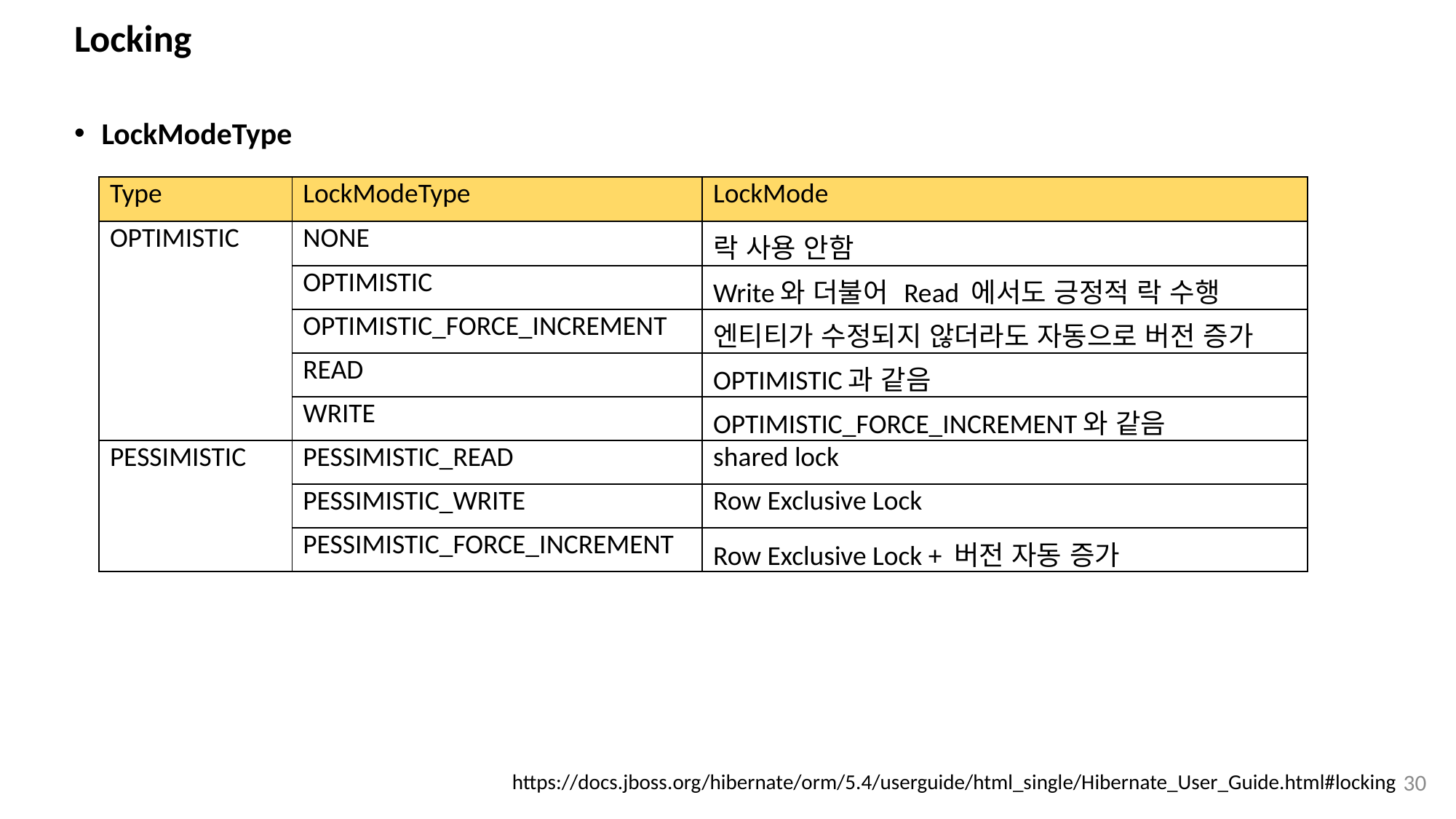

# Locking
LockModeType

| Type | LockModeType | LockMode |
| --- | --- | --- |
| OPTIMISTIC | NONE | 락 사용 안함 |
|  | OPTIMISTIC | Write와 더불어 Read 에서도 긍정적 락 수행 |
|  | OPTIMISTIC\_FORCE\_INCREMENT | 엔티티가 수정되지 않더라도 자동으로 버전 증가 |
|  | READ | OPTIMISTIC과 같음 |
|  | WRITE | OPTIMISTIC\_FORCE\_INCREMENT와 같음 |
| PESSIMISTIC | PESSIMISTIC\_READ | shared lock |
|  | PESSIMISTIC\_WRITE | Row Exclusive Lock |
|  | PESSIMISTIC\_FORCE\_INCREMENT | Row Exclusive Lock + 버전 자동 증가 |
30
https://docs.jboss.org/hibernate/orm/5.4/userguide/html_single/Hibernate_User_Guide.html#locking